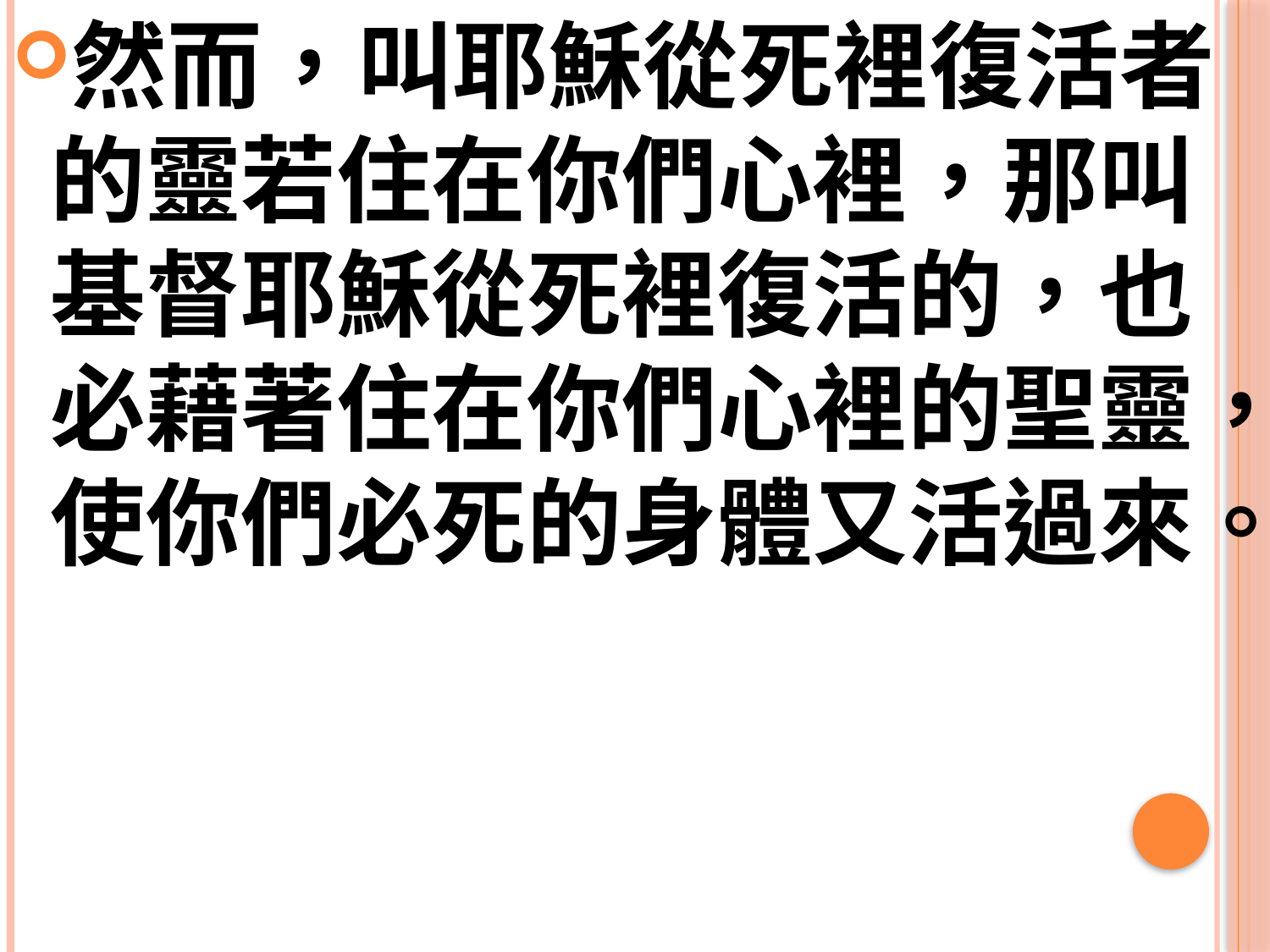

然而，叫耶穌從死裡復活者的靈若住在你們心裡，那叫基督耶穌從死裡復活的，也必藉著住在你們心裡的聖靈，使你們必死的身體又活過來。